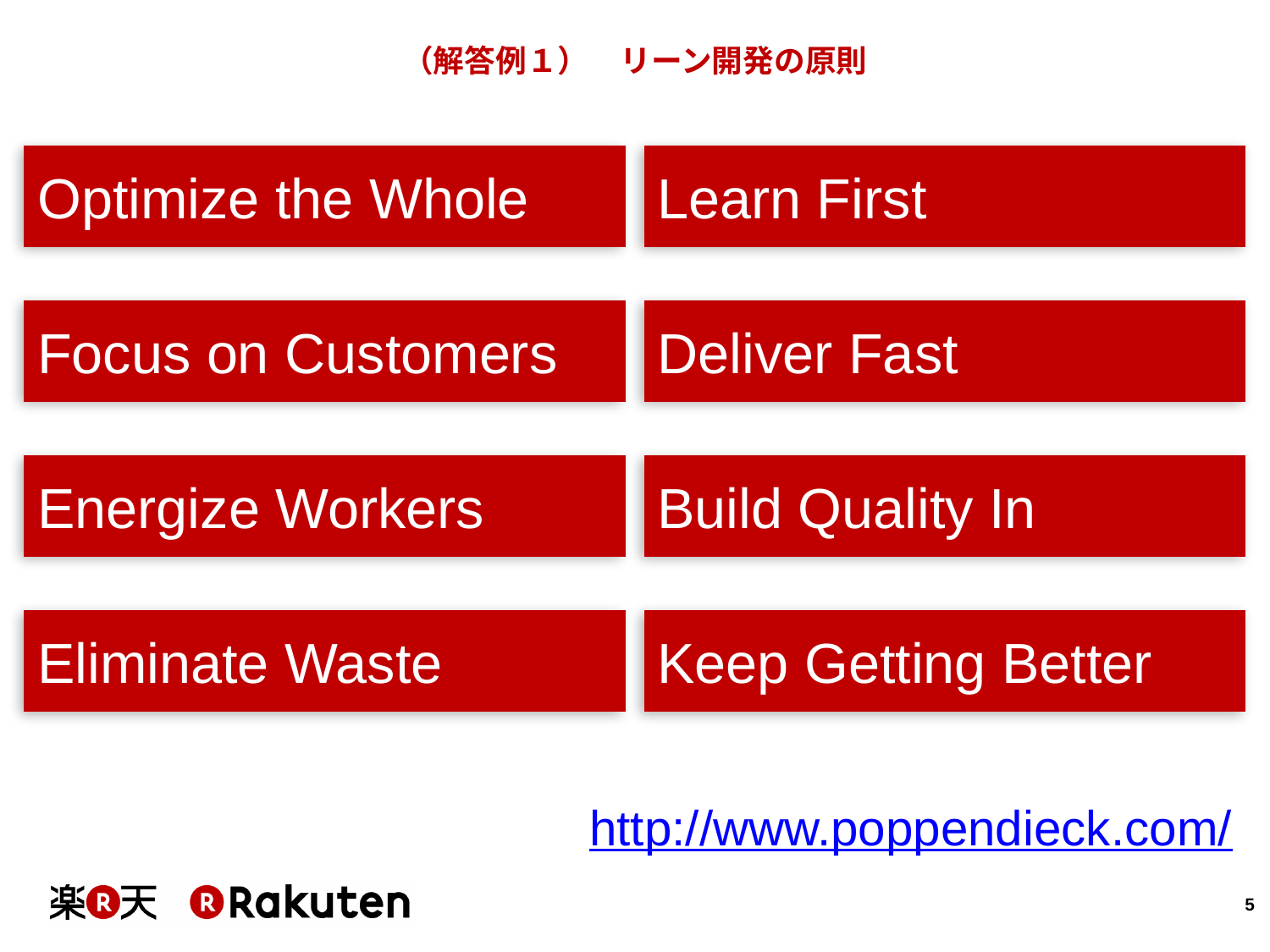

# （解答例１）　リーン開発の原則
Optimize the Whole
Learn First
Focus on Customers
Deliver Fast
Energize Workers
Build Quality In
Eliminate Waste
Keep Getting Better
http://www.poppendieck.com/